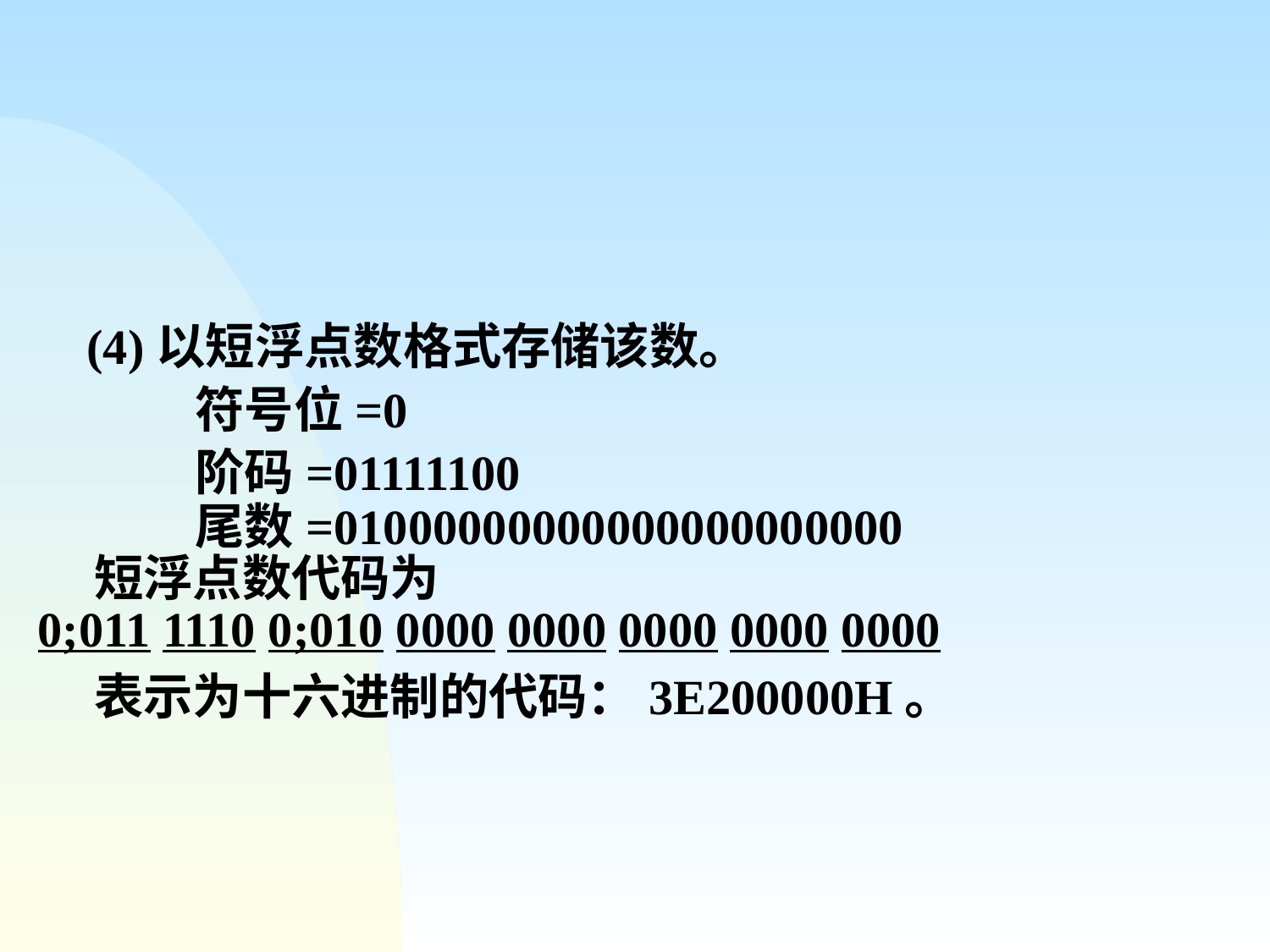

(4)以短浮点数格式存储该数。
             符号位=0
             阶码=01111100
             尾数=01000000000000000000000
    短浮点数代码为
0;011 1110 0;010 0000 0000 0000 0000 0000
    表示为十六进制的代码：3E200000H。